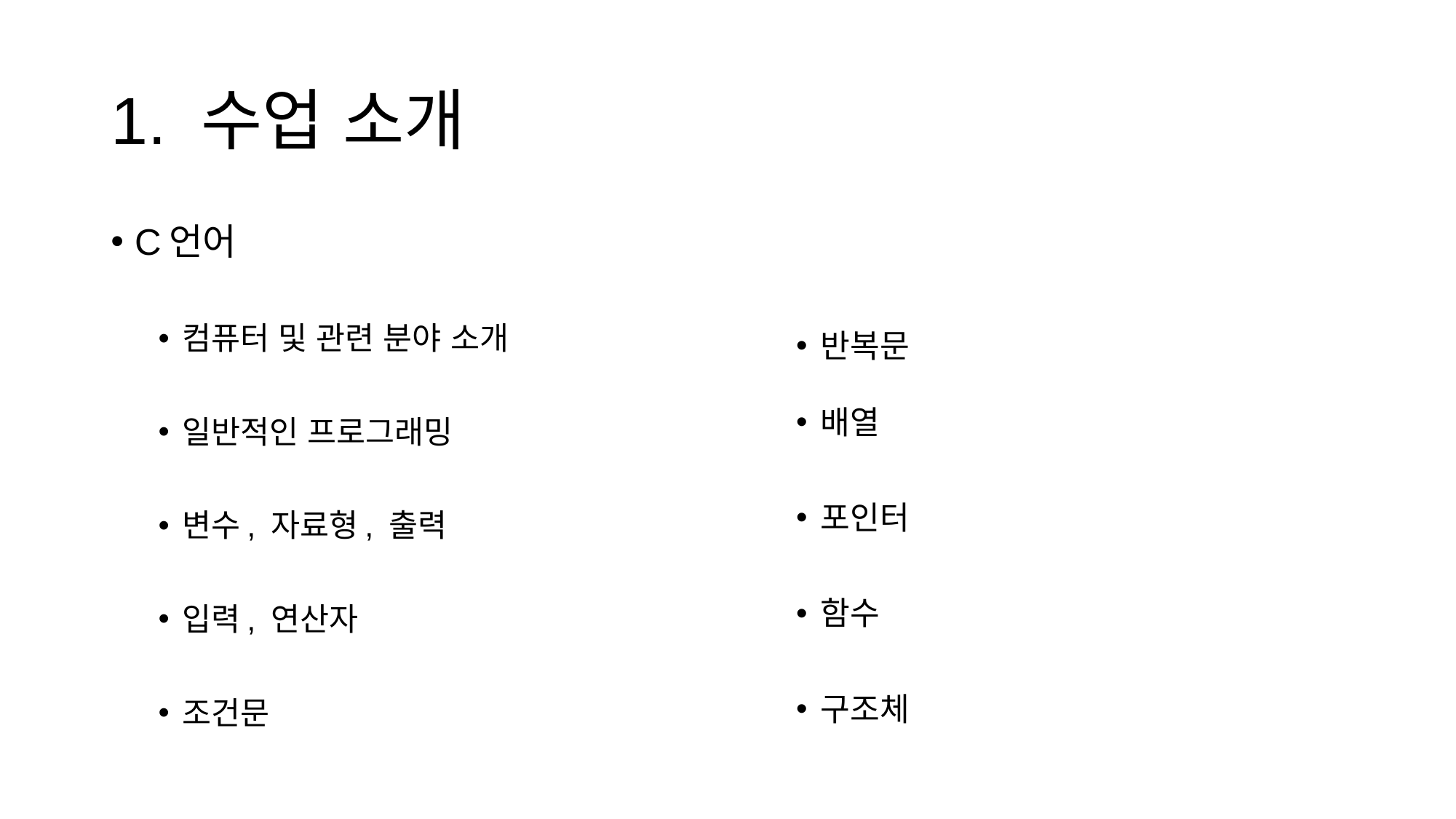

# 1. 수업 소개
C언어

컴퓨터 및 관련 분야 소개

일반적인 프로그래밍

변수, 자료형, 출력

입력, 연산자

조건문

반복문
배열

포인터

함수

구조체